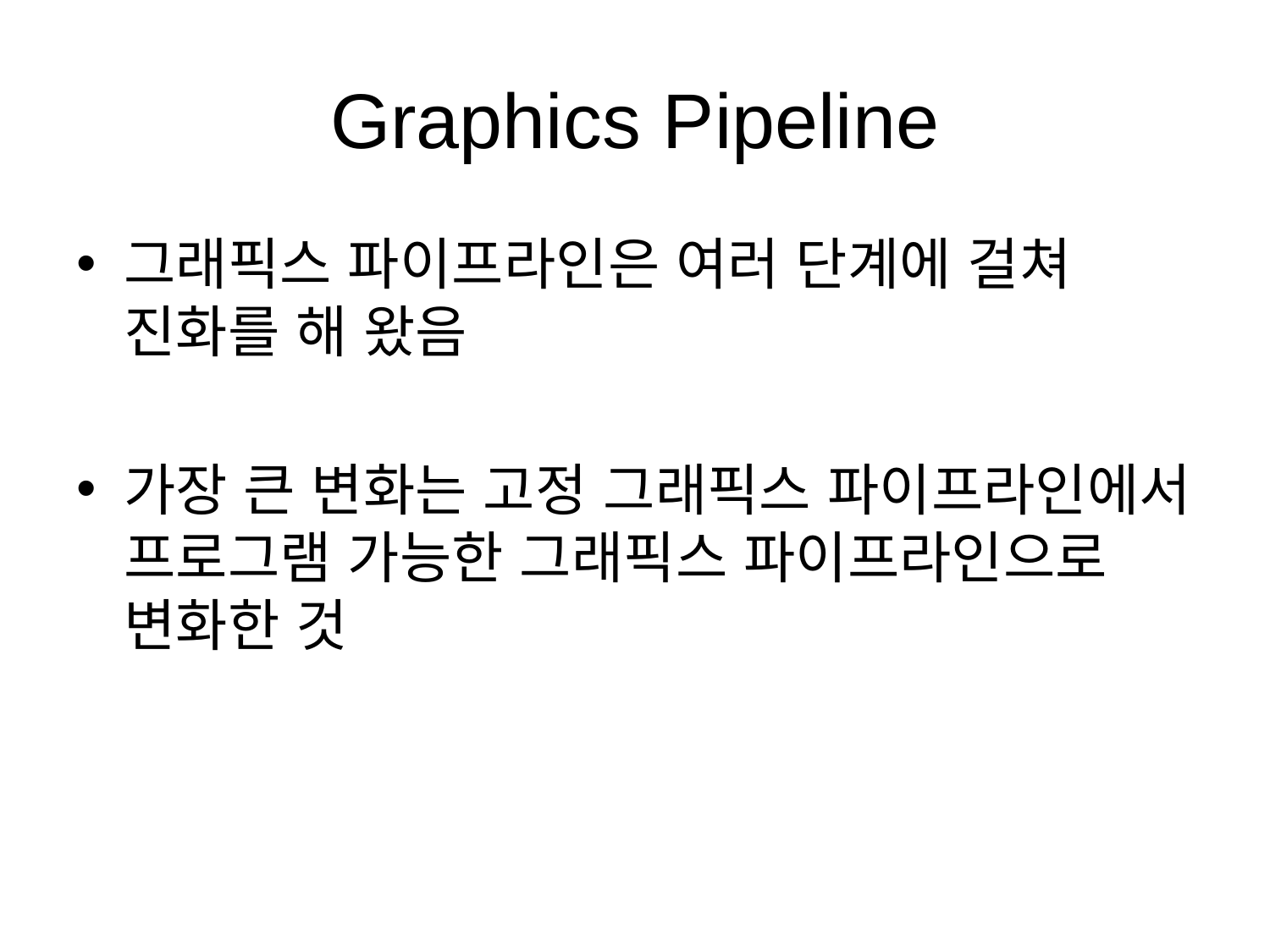

# Graphics Pipeline
그래픽스 파이프라인은 여러 단계에 걸쳐 진화를 해 왔음

가장 큰 변화는 고정 그래픽스 파이프라인에서 프로그램 가능한 그래픽스 파이프라인으로 변화한 것